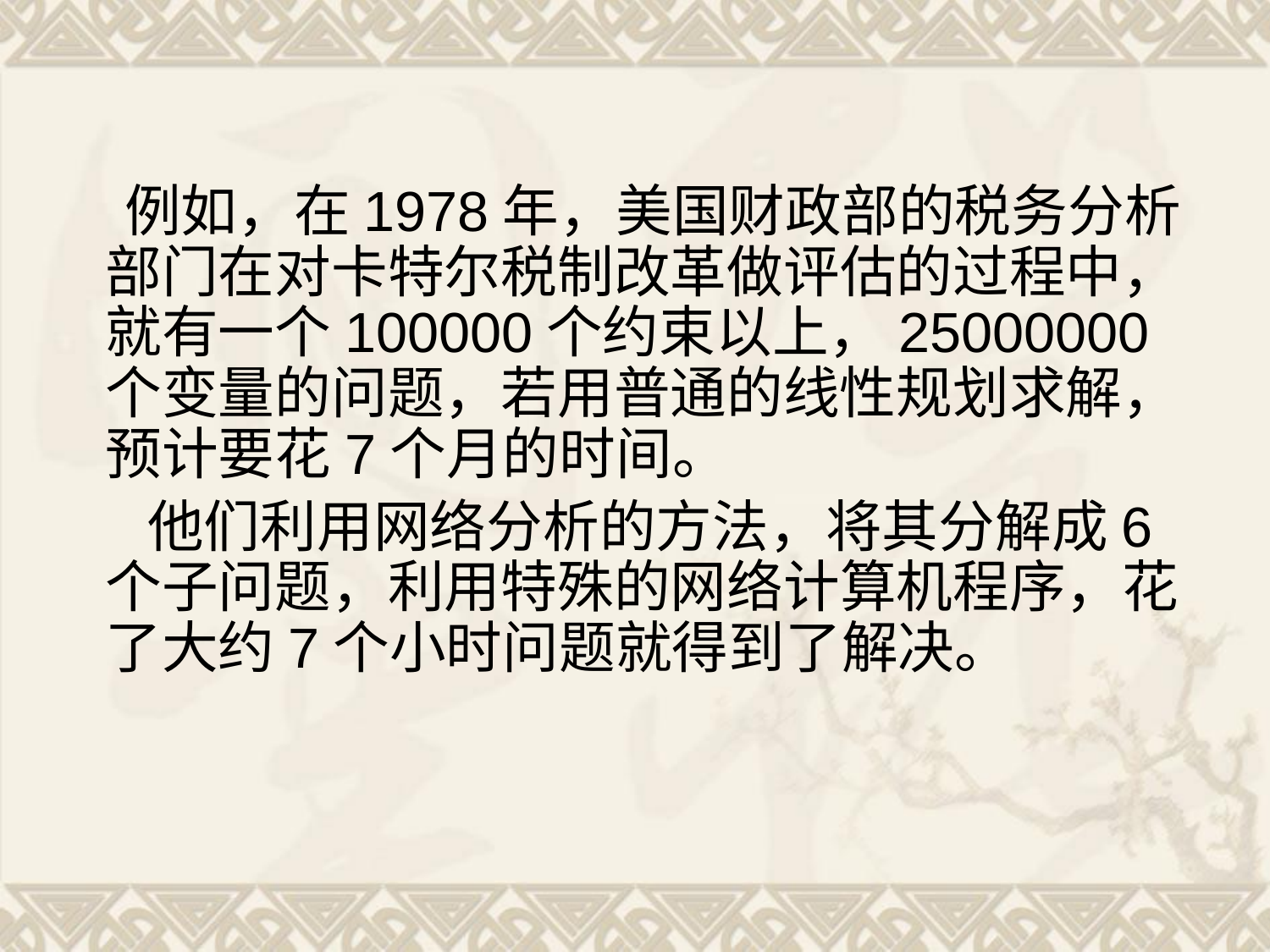

例如，在1978年，美国财政部的税务分析部门在对卡特尔税制改革做评估的过程中，就有一个100000个约束以上，25000000个变量的问题，若用普通的线性规划求解，预计要花7个月的时间。
      他们利用网络分析的方法，将其分解成6个子问题，利用特殊的网络计算机程序，花了大约7个小时问题就得到了解决。